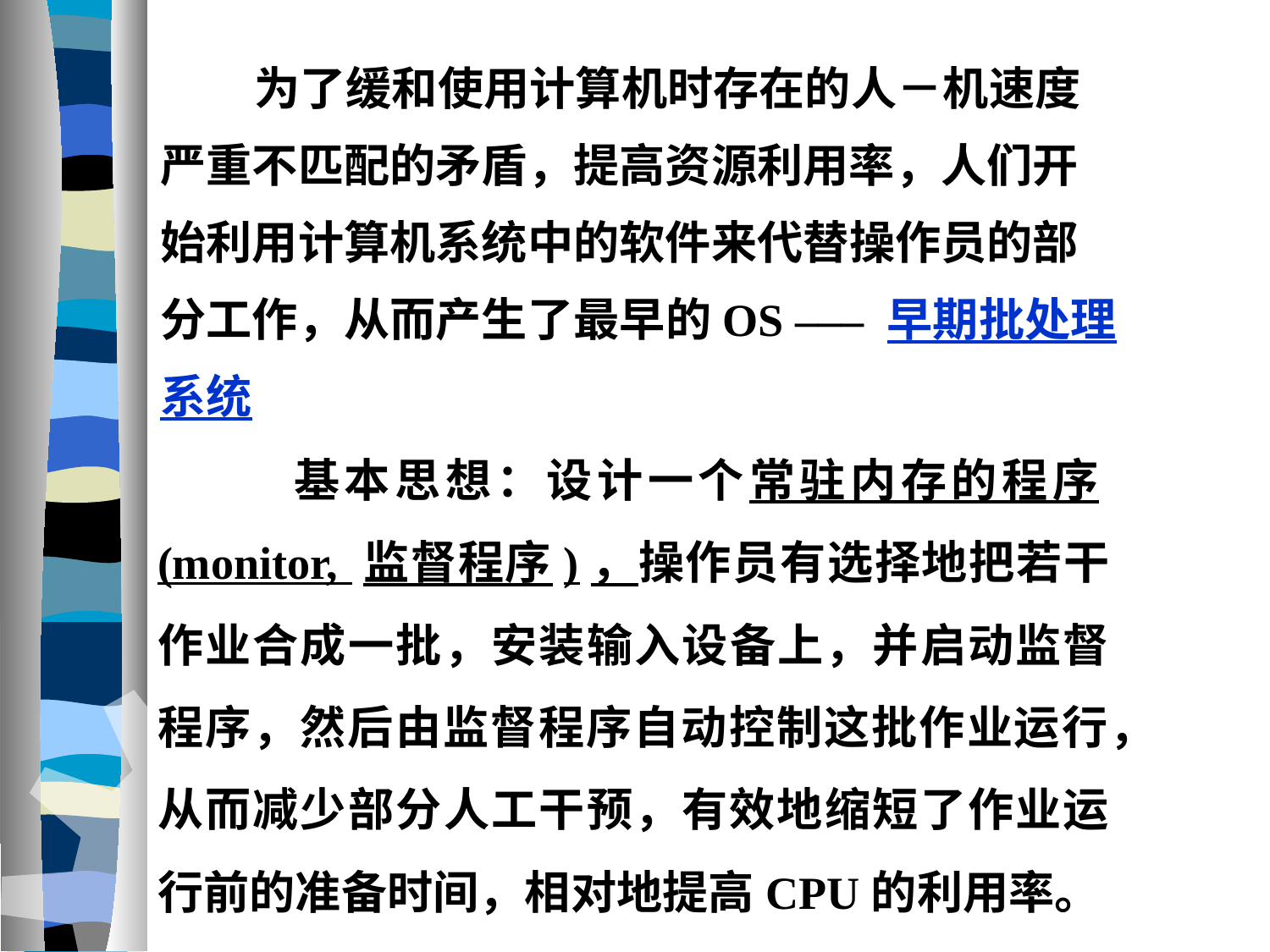

为了缓和使用计算机时存在的人－机速度严重不匹配的矛盾，提高资源利用率，人们开始利用计算机系统中的软件来代替操作员的部分工作，从而产生了最早的OS ––– 早期批处理系统
        基本思想：设计一个常驻内存的程序(monitor, 监督程序)，操作员有选择地把若干作业合成一批，安装输入设备上，并启动监督程序，然后由监督程序自动控制这批作业运行，从而减少部分人工干预，有效地缩短了作业运行前的准备时间，相对地提高CPU的利用率。